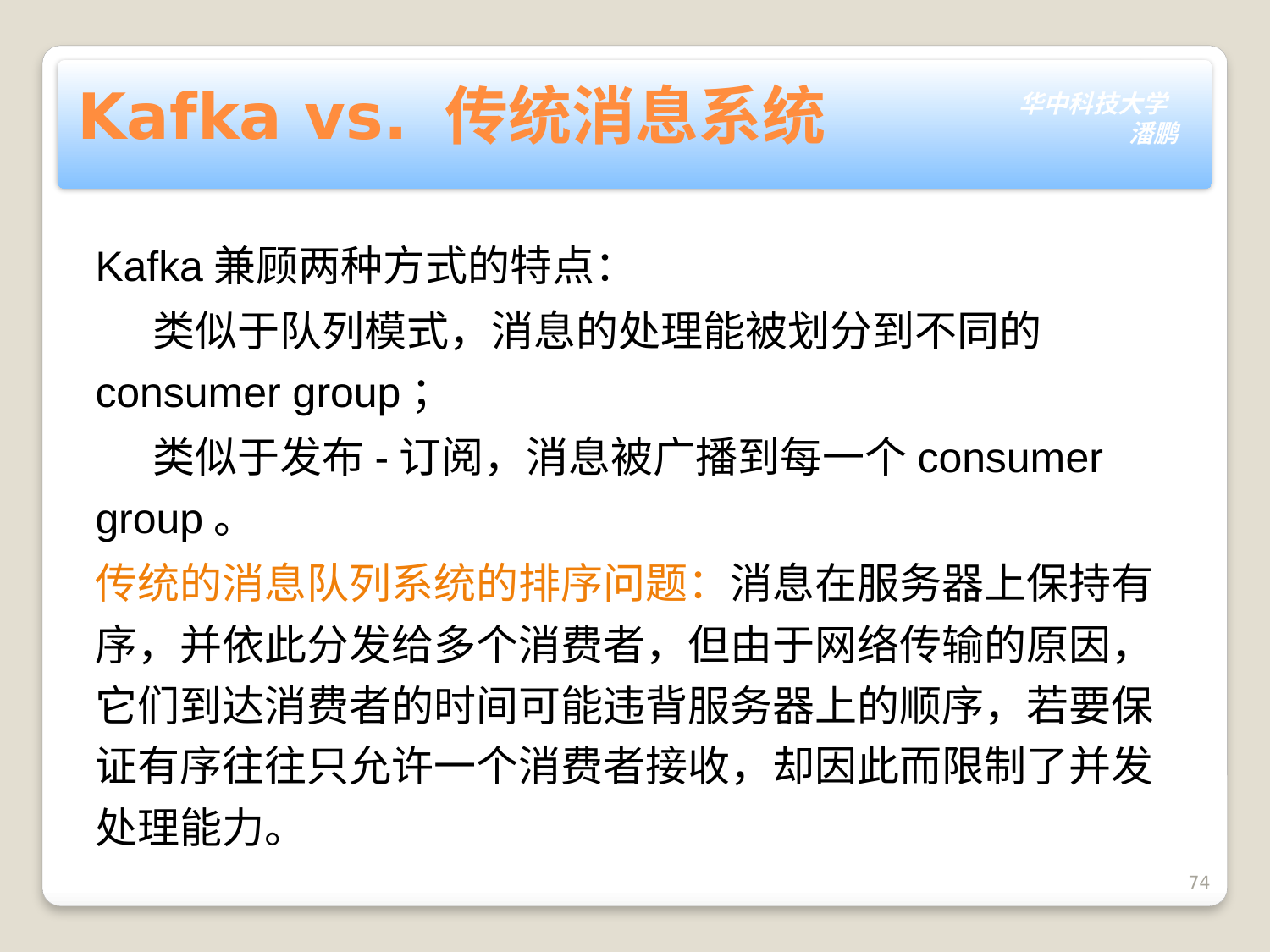

# Kafka vs. 传统消息系统
Kafka兼顾两种方式的特点：
     类似于队列模式，消息的处理能被划分到不同的consumer group；
     类似于发布-订阅，消息被广播到每一个consumer group。
传统的消息队列系统的排序问题：消息在服务器上保持有序，并依此分发给多个消费者，但由于网络传输的原因，它们到达消费者的时间可能违背服务器上的顺序，若要保证有序往往只允许一个消费者接收，却因此而限制了并发处理能力。

74